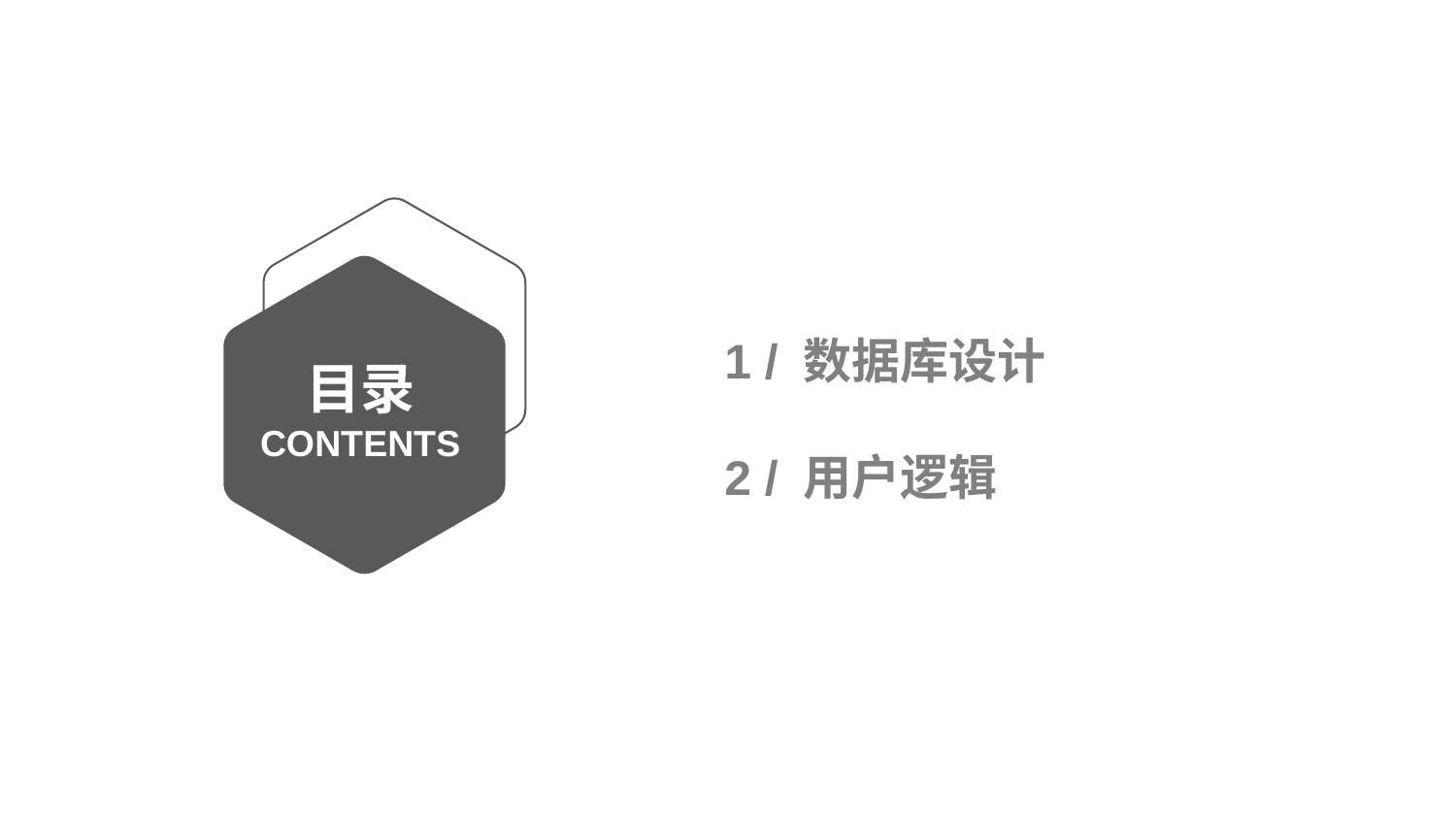

1 / 数据库设计
2 / 用户逻辑
目录
CONTENTS